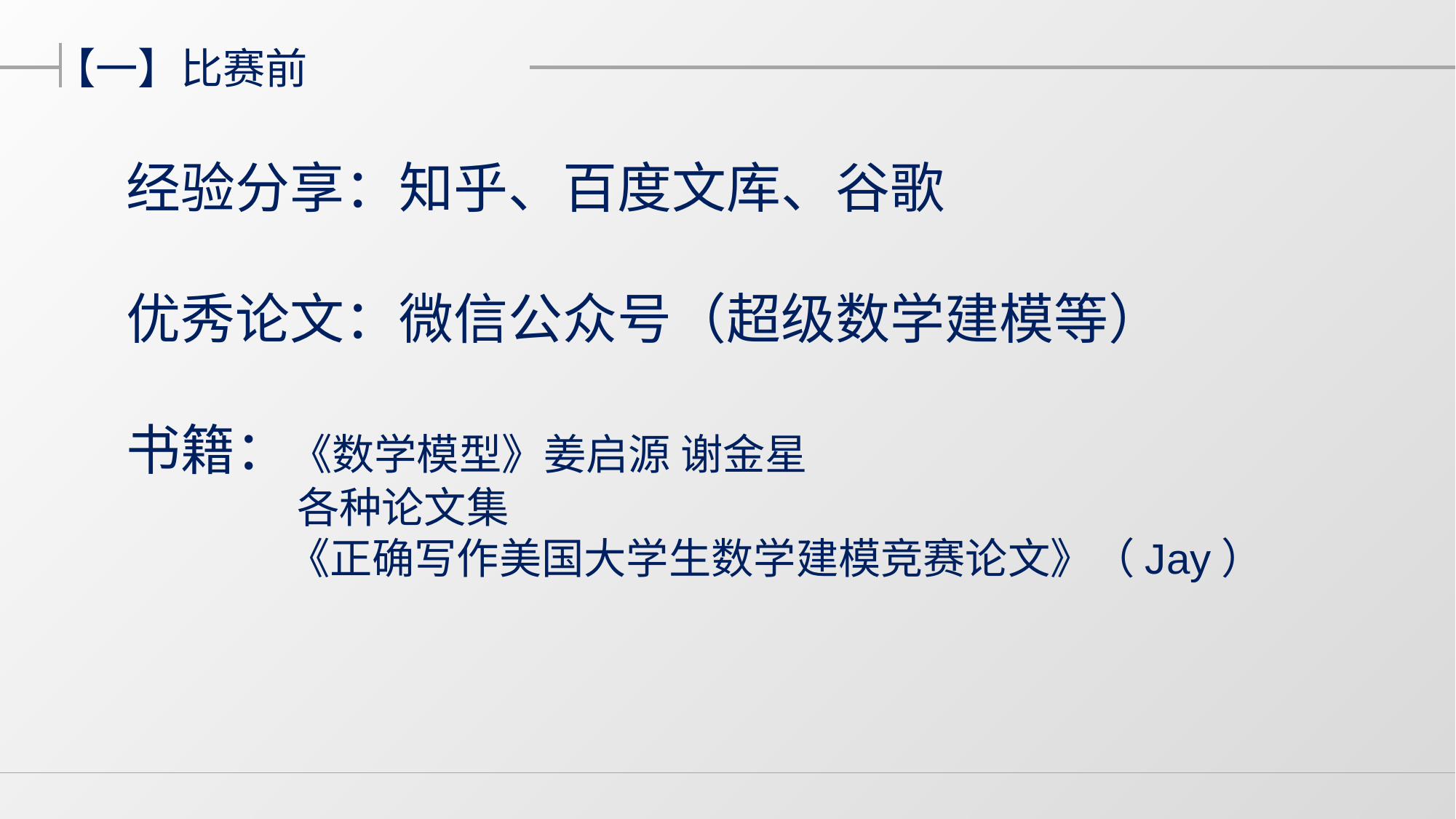

【一】比赛前
经验分享：知乎、百度文库、谷歌

优秀论文：微信公众号（超级数学建模等）

书籍：《数学模型》姜启源 谢金星
                 各种论文集
                《正确写作美国大学生数学建模竞赛论文》（Jay）